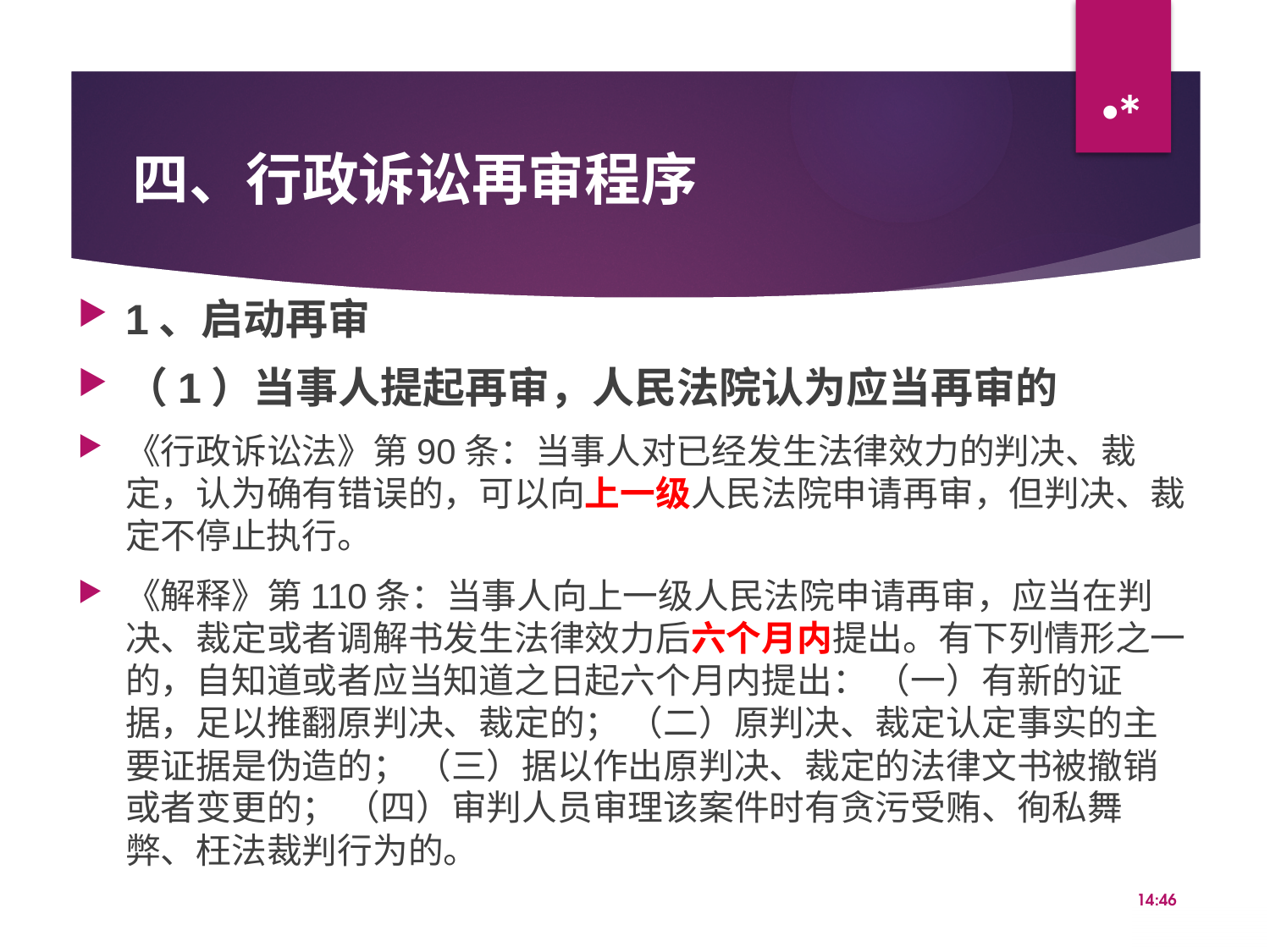

*
# 四、行政诉讼再审程序
1、启动再审
（1）当事人提起再审，人民法院认为应当再审的
《行政诉讼法》第90条：当事人对已经发生法律效力的判决、裁定，认为确有错误的，可以向上一级人民法院申请再审，但判决、裁定不停止执行。
《解释》第110条：当事人向上一级人民法院申请再审，应当在判决、裁定或者调解书发生法律效力后六个月内提出。有下列情形之一的，自知道或者应当知道之日起六个月内提出： （一）有新的证据，足以推翻原判决、裁定的； （二）原判决、裁定认定事实的主要证据是伪造的； （三）据以作出原判决、裁定的法律文书被撤销或者变更的； （四）审判人员审理该案件时有贪污受贿、徇私舞弊、枉法裁判行为的。

14:46